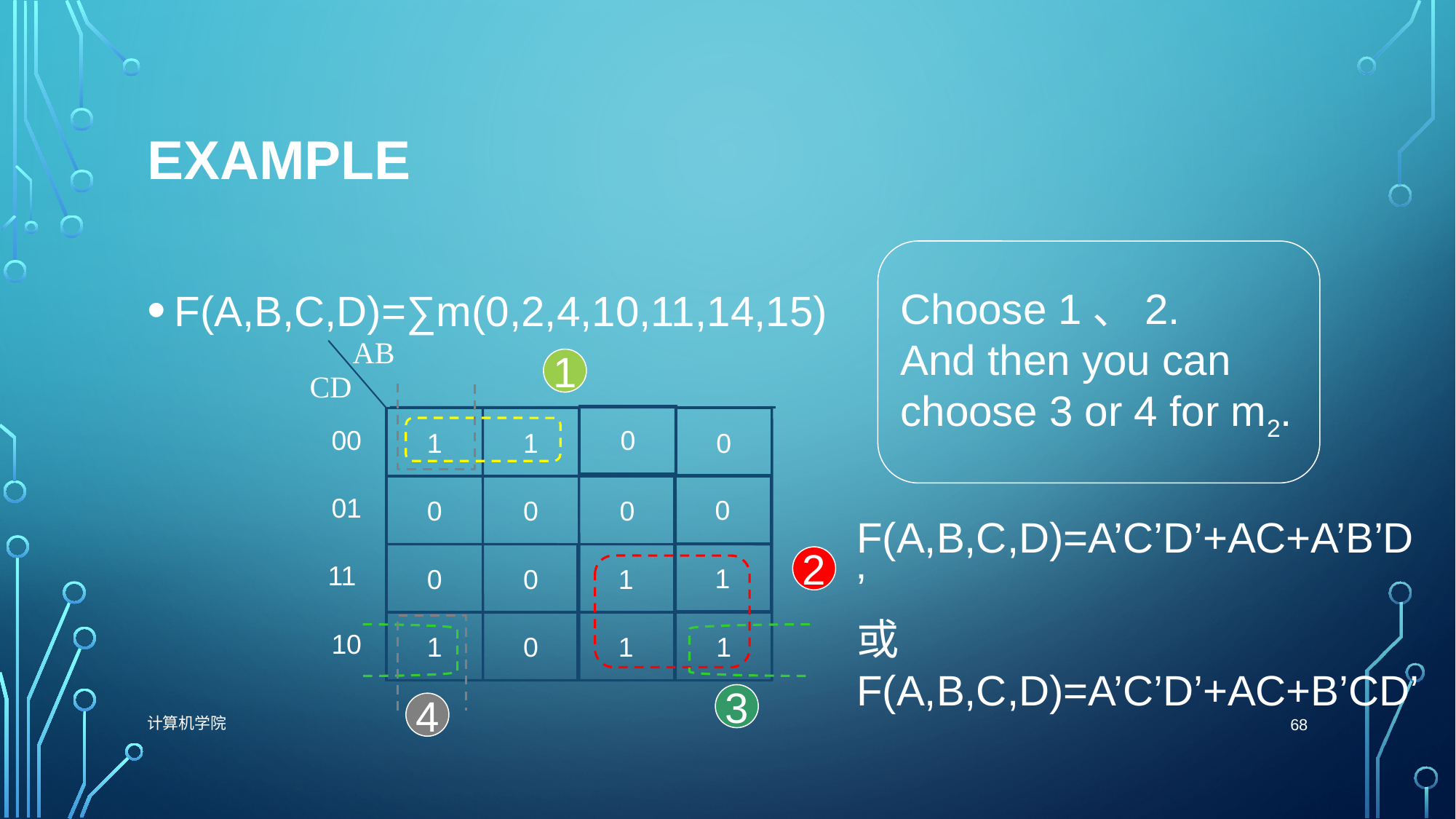

# Example
Choose 1、2.
And then you can choose 3 or 4 for m2.
F(A,B,C,D)=∑m(0,2,4,10,11,14,15)

AB

1
CD

0

1
1

0

00

0

0

0
0
01
F(A,B,C,D)=A’C’D’+AC+A’B’D’
或F(A,B,C,D)=A’C’D’+AC+B’CD’
1

0

0
1
2
11

1

0
1
1
10

3
4
68
计算机学院